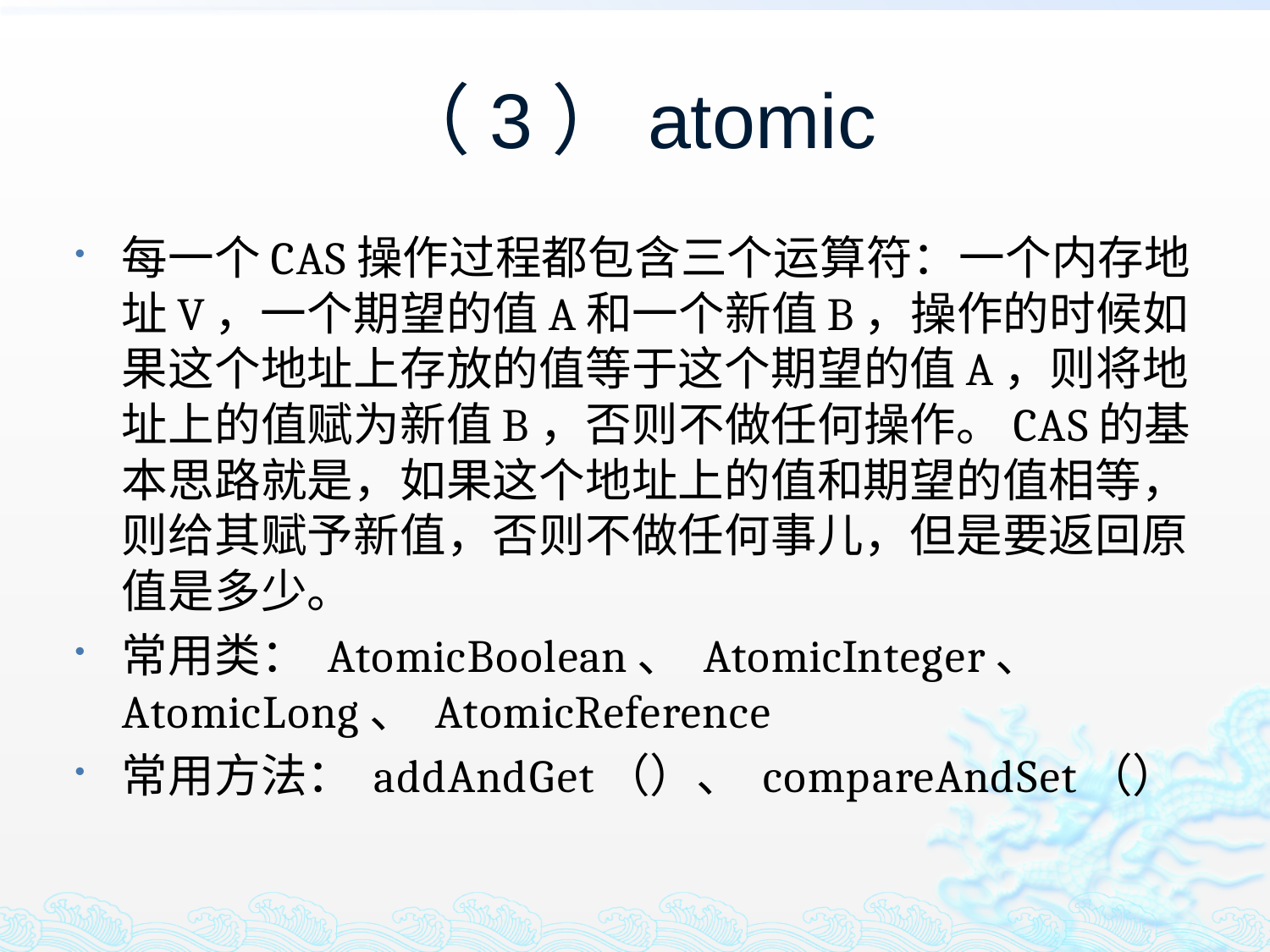

# （3）atomic
每一个CAS操作过程都包含三个运算符：一个内存地址V，一个期望的值A和一个新值B，操作的时候如果这个地址上存放的值等于这个期望的值A，则将地址上的值赋为新值B，否则不做任何操作。CAS的基本思路就是，如果这个地址上的值和期望的值相等，则给其赋予新值，否则不做任何事儿，但是要返回原值是多少。
常用类： AtomicBoolean、 AtomicInteger、 AtomicLong、 AtomicReference
常用方法： addAndGet（）、 compareAndSet（）